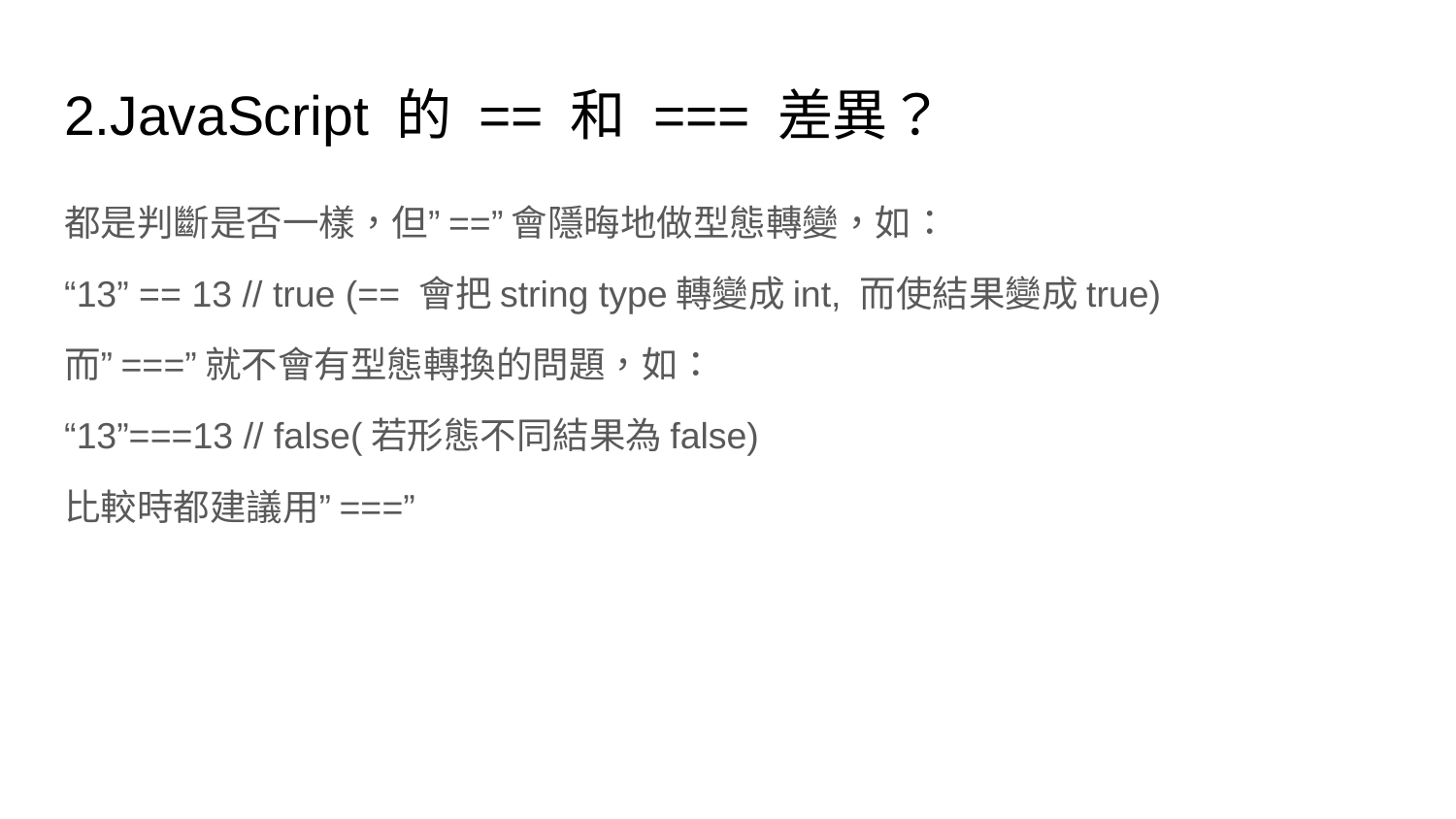

# 2.JavaScript 的 == 和 === 差異？

都是判斷是否一樣，但”==”會隱晦地做型態轉變，如：
“13” == 13 // true (== 會把string type轉變成int, 而使結果變成true)
而”===”就不會有型態轉換的問題，如：
“13”===13 // false(若形態不同結果為false)
比較時都建議用”===”